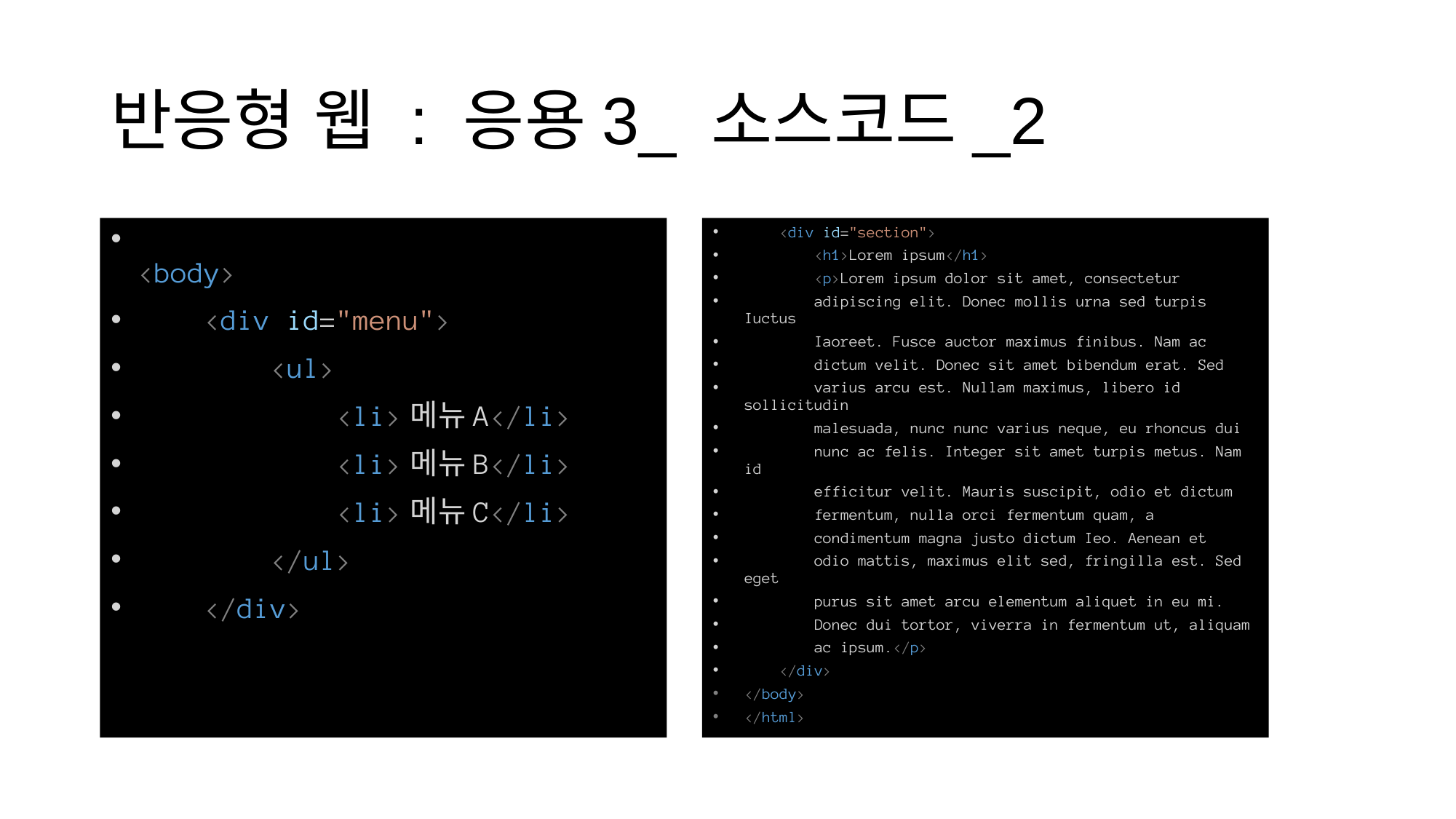

# 반응형 웹 : 응용3_ 소스코드_2
<body>
    <div id="menu">
        <ul>
            <li>메뉴A</li>
            <li>메뉴B</li>
            <li>메뉴C</li>
        </ul>
    </div>
    <div id="section">
        <h1>Lorem ipsum</h1>
        <p>Lorem ipsum dolor sit amet, consectetur
        adipiscing elit. Donec mollis urna sed turpis Iuctus
        Iaoreet. Fusce auctor maximus finibus. Nam ac
        dictum velit. Donec sit amet bibendum erat. Sed
        varius arcu est. Nullam maximus, libero id sollicitudin
        malesuada, nunc nunc varius neque, eu rhoncus dui
        nunc ac felis. Integer sit amet turpis metus. Nam id
        efficitur velit. Mauris suscipit, odio et dictum
        fermentum, nulla orci fermentum quam, a
        condimentum magna justo dictum Ieo. Aenean et
        odio mattis, maximus elit sed, fringilla est. Sed eget
        purus sit amet arcu elementum aliquet in eu mi.
        Donec dui tortor, viverra in fermentum ut, aliquam
        ac ipsum.</p>
    </div>
</body>
</html>